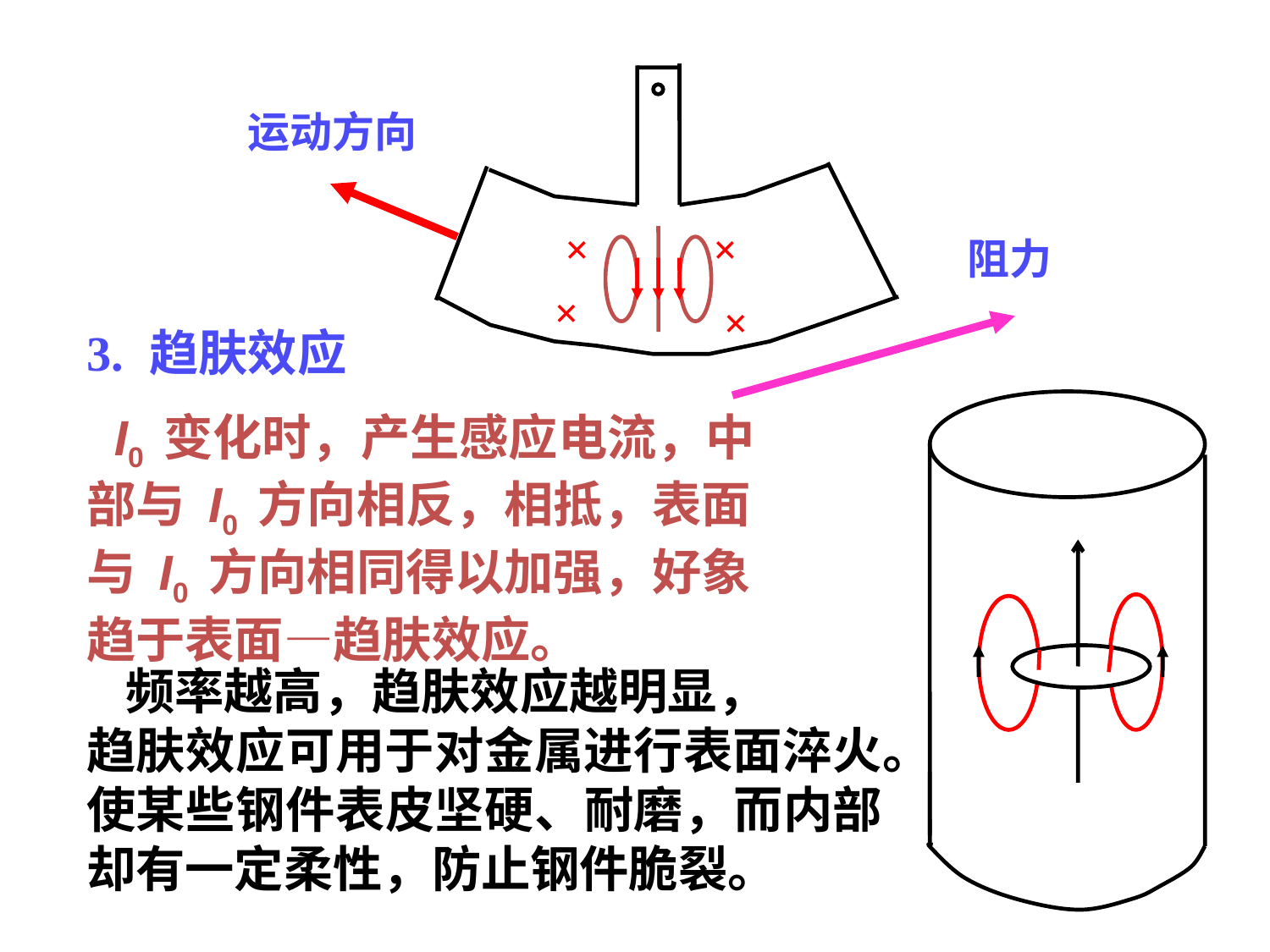

运动方向

×
×

阻力

×
×

3. 趋肤效应

  I0 变化时，产生感应电流，中
部与 I0 方向相反，相抵，表面
与 I0 方向相同得以加强，好象
趋于表面—趋肤效应。
   频率越高，趋肤效应越明显，
趋肤效应可用于对金属进行表面淬火。使某些钢件表皮坚硬、耐磨，而内部却有一定柔性，防止钢件脆裂。